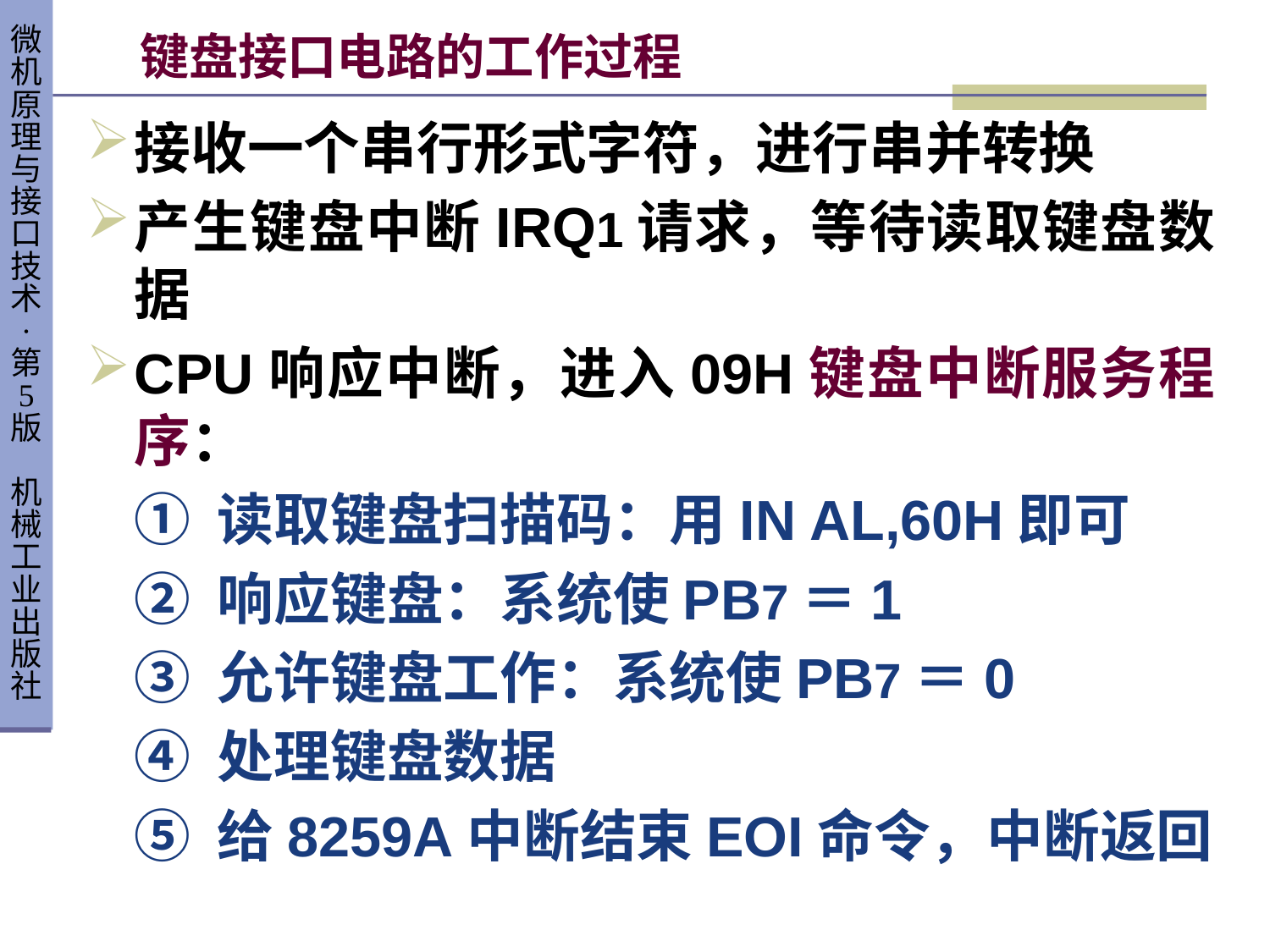

# 键盘接口电路的工作过程
接收一个串行形式字符，进行串并转换
产生键盘中断IRQ1请求，等待读取键盘数据
CPU响应中断，进入09H键盘中断服务程序：
	① 读取键盘扫描码：用IN AL,60H即可
	② 响应键盘：系统使PB7＝1
	③ 允许键盘工作：系统使PB7＝0
	④ 处理键盘数据
	⑤ 给8259A中断结束EOI命令，中断返回